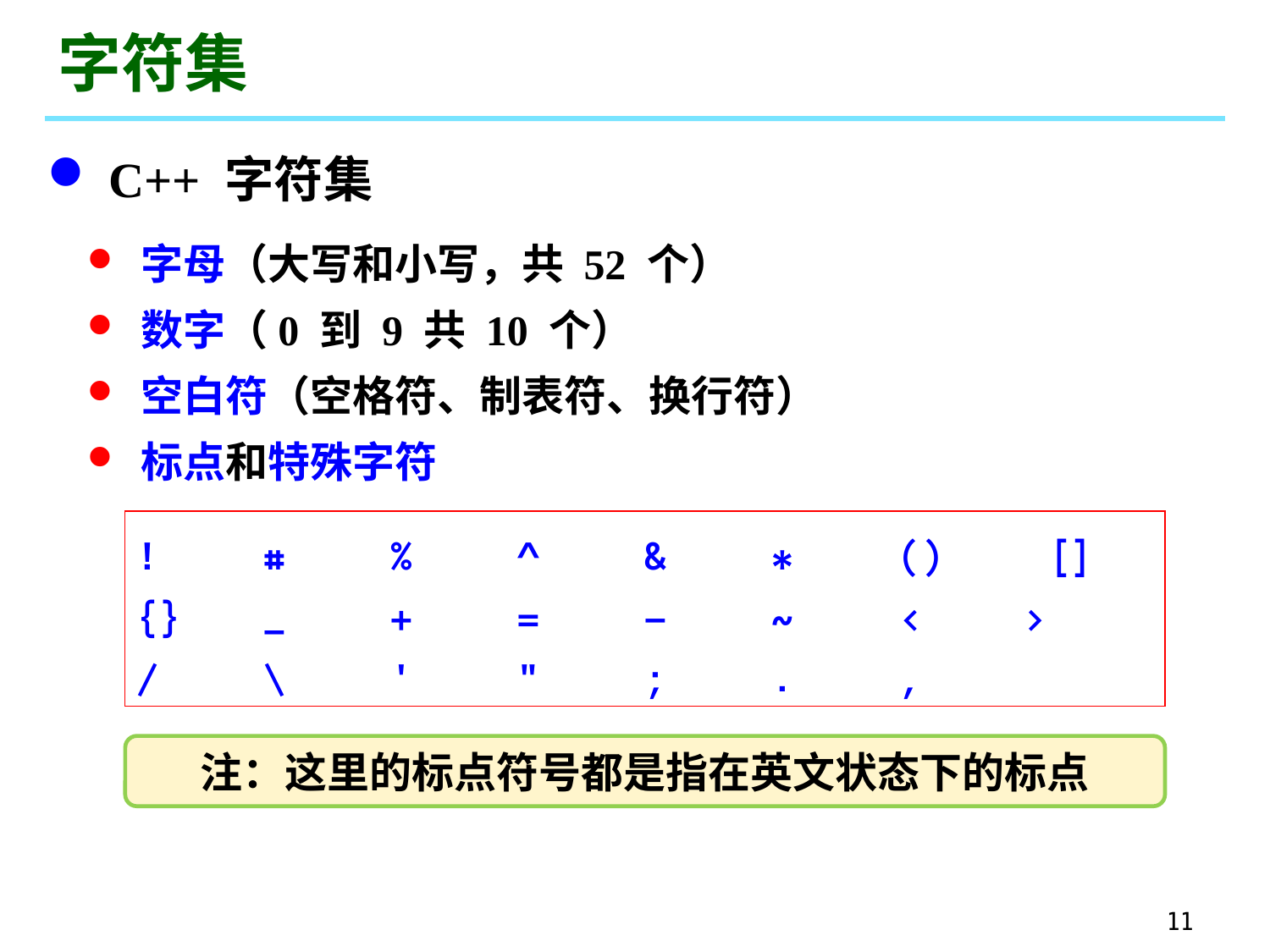

# 字符集
 C++ 字符集
 字母（大写和小写，共 52 个）
 数字（0 到 9 共 10 个）
 空白符（空格符、制表符、换行符）
 标点和特殊字符
!	#	%	^	&	*	()	 []
{} 	_ 	+	=	-	~	<	>
/	\	'	"	;	.	,
注：这里的标点符号都是指在英文状态下的标点
11